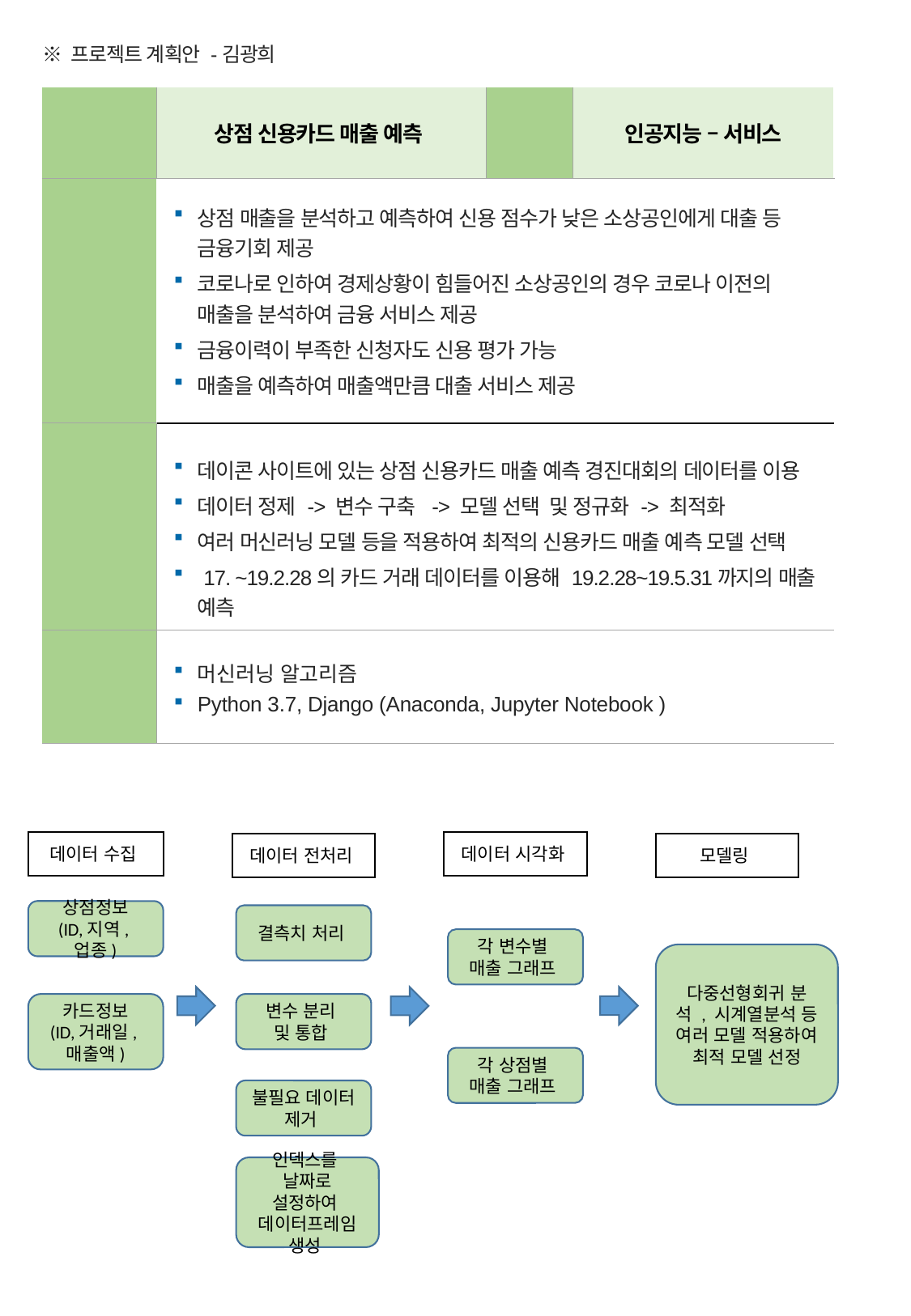

※ 프로젝트 계획안 -김광희
| 프로젝트명 | 상점 신용카드 매출 예측 | 분야 | 인공지능 – 서비스 |
| --- | --- | --- | --- |
| 프로젝트 목적 | 상점 매출을 분석하고 예측하여 신용 점수가 낮은 소상공인에게 대출 등 금융기회 제공 코로나로 인하여 경제상황이 힘들어진 소상공인의 경우 코로나 이전의 매출을 분석하여 금융 서비스 제공 금융이력이 부족한 신청자도 신용 평가 가능 매출을 예측하여 매출액만큼 대출 서비스 제공 | 프로젝트 멘토 |  |
| 프로젝트 수행내용 | 데이콘 사이트에 있는 상점 신용카드 매출 예측 경진대회의 데이터를 이용 데이터 정제 -> 변수 구축 -> 모델 선택 및 정규화 -> 최적화 여러 머신러닝 모델 등을 적용하여 최적의 신용카드 매출 예측 모델 선택 17. ~19.2.28의 카드 거래 데이터를 이용해 19.2.28~19.5.31까지의 매출 예측 |  |  |
| 사용기술 | 머신러닝 알고리즘 Python 3.7, Django (Anaconda, Jupyter Notebook ) |  |  |
데이터 수집
데이터 시각화
데이터 전처리
모델링
상점정보
(ID,지역,업종)
결측치 처리
각 변수별
매출 그래프
다중선형회귀 분석 , 시계열분석 등 여러 모델 적용하여 최적 모델 선정

카드정보
(ID,거래일,매출액)
변수 분리
및 통합
각 상점별
매출 그래프
불필요 데이터 제거
인덱스를
날짜로 설정하여  데이터프레임 생성